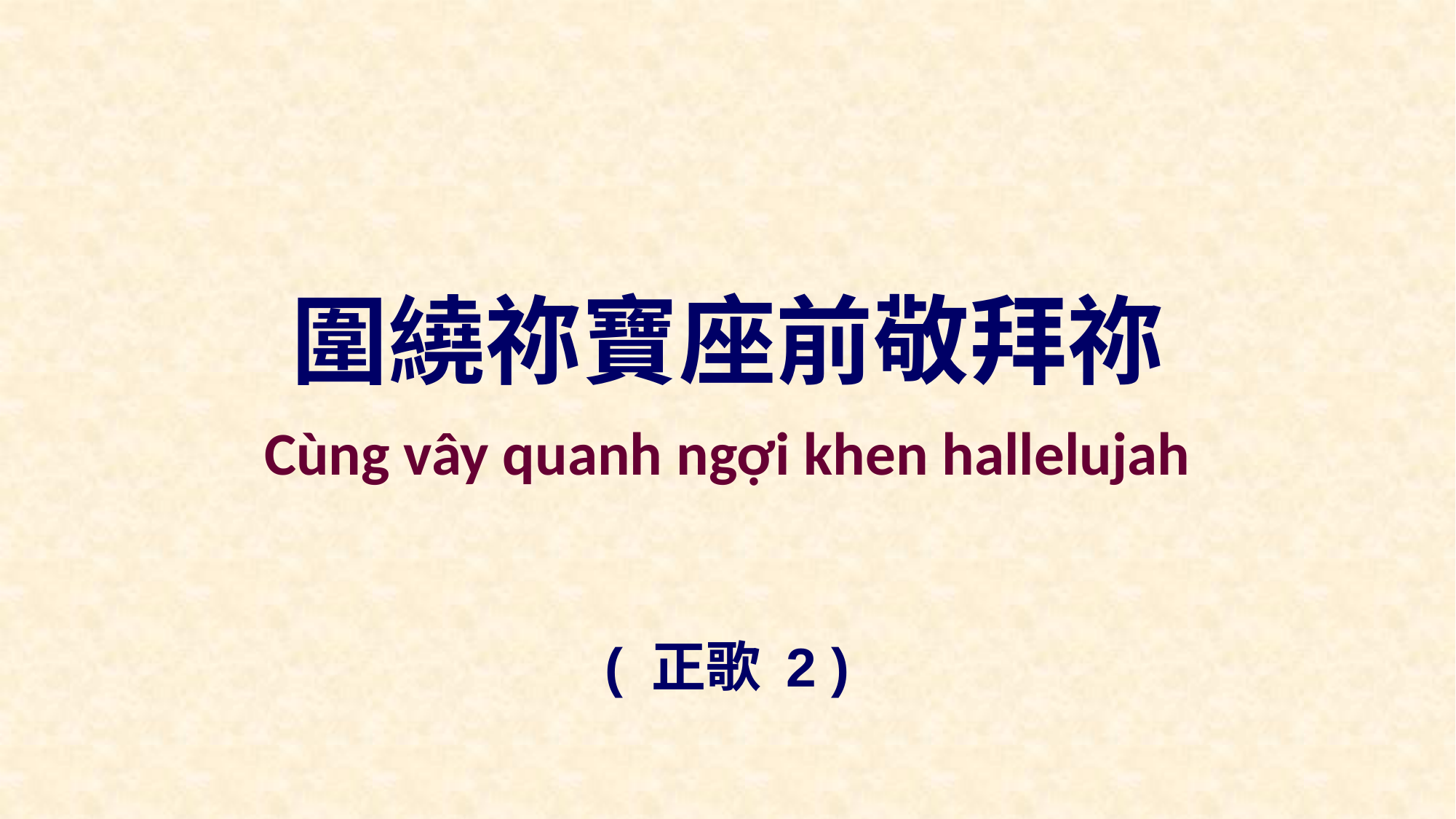

圍繞祢寶座前敬拜祢
Cùng vây quanh ngợi khen hallelujah
( 正歌 2 )